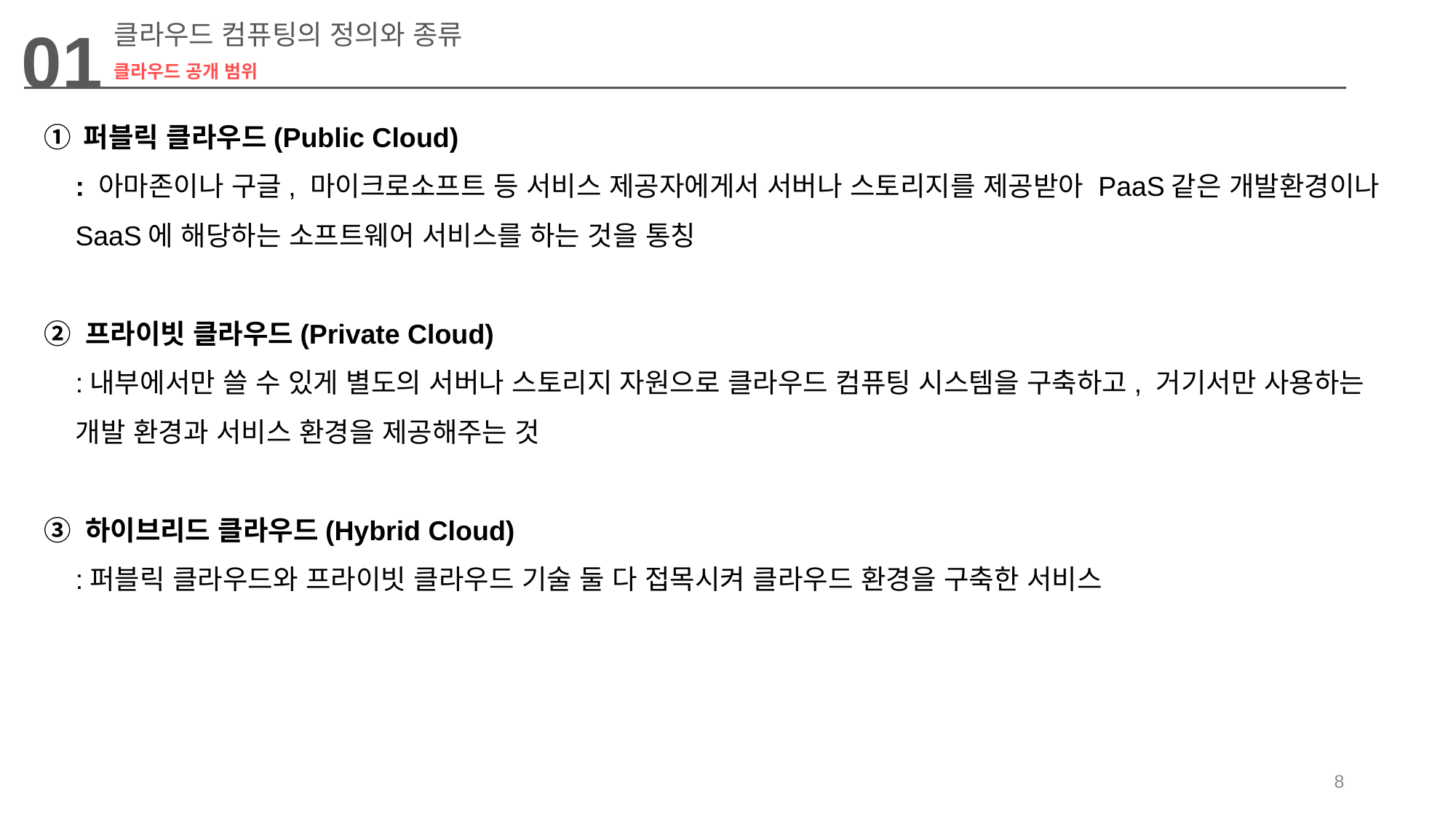

01
클라우드 컴퓨팅의 정의와 종류
클라우드 공개 범위

① 퍼블릭 클라우드(Public Cloud)
: 아마존이나 구글, 마이크로소프트 등 서비스 제공자에게서 서버나 스토리지를 제공받아 PaaS같은 개발환경이나 SaaS에 해당하는 소프트웨어 서비스를 하는 것을 통칭
② 프라이빗 클라우드(Private Cloud)
:내부에서만 쓸 수 있게 별도의 서버나 스토리지 자원으로 클라우드 컴퓨팅 시스템을 구축하고, 거기서만 사용하는 개발 환경과 서비스 환경을 제공해주는 것
③ 하이브리드 클라우드(Hybrid Cloud)
:퍼블릭 클라우드와 프라이빗 클라우드 기술 둘 다 접목시켜 클라우드 환경을 구축한 서비스
8